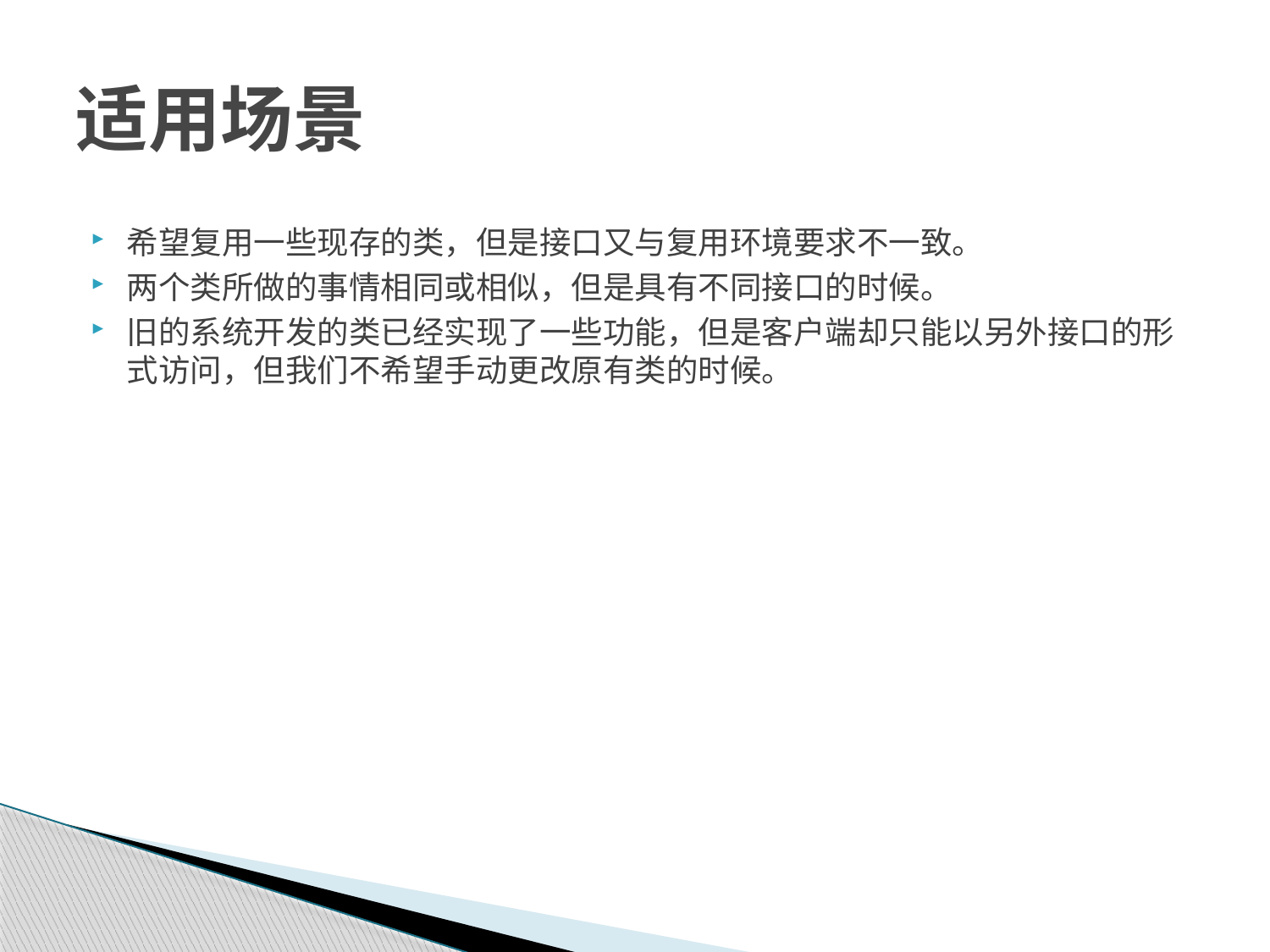

# 适用场景
希望复用一些现存的类，但是接口又与复用环境要求不一致。
两个类所做的事情相同或相似，但是具有不同接口的时候。
旧的系统开发的类已经实现了一些功能，但是客户端却只能以另外接口的形式访问，但我们不希望手动更改原有类的时候。